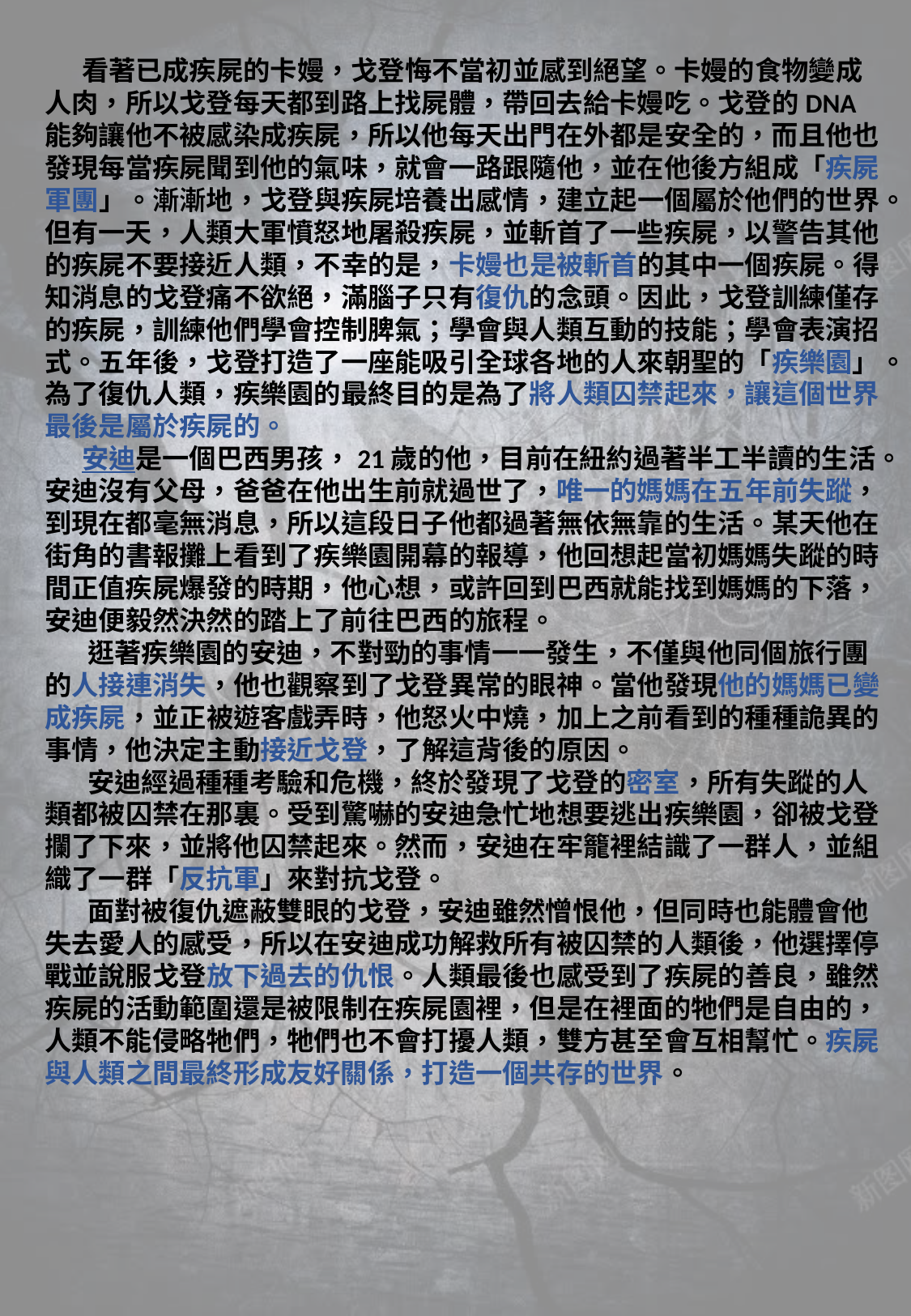

看著已成疾屍的卡嫚，戈登悔不當初並感到絕望。卡嫚的食物變成人肉，所以戈登每天都到路上找屍體，帶回去給卡嫚吃。戈登的DNA能夠讓他不被感染成疾屍，所以他每天出門在外都是安全的，而且他也發現每當疾屍聞到他的氣味，就會一路跟隨他，並在他後方組成「疾屍軍團」。漸漸地，戈登與疾屍培養出感情，建立起一個屬於他們的世界。但有一天，人類大軍憤怒地屠殺疾屍，並斬首了一些疾屍，以警告其他的疾屍不要接近人類，不幸的是，卡嫚也是被斬首的其中一個疾屍。得知消息的戈登痛不欲絕，滿腦子只有復仇的念頭。因此，戈登訓練僅存的疾屍，訓練他們學會控制脾氣；學會與人類互動的技能；學會表演招式。五年後，戈登打造了一座能吸引全球各地的人來朝聖的「疾樂園」。為了復仇人類，疾樂園的最終目的是為了將人類囚禁起來，讓這個世界最後是屬於疾屍的。
     安迪是一個巴西男孩，21歲的他，目前在紐約過著半工半讀的生活。安迪沒有父母，爸爸在他出生前就過世了，唯一的媽媽在五年前失蹤，到現在都毫無消息，所以這段日子他都過著無依無靠的生活。某天他在街角的書報攤上看到了疾樂園開幕的報導，他回想起當初媽媽失蹤的時間正值疾屍爆發的時期，他心想，或許回到巴西就能找到媽媽的下落，安迪便毅然決然的踏上了前往巴西的旅程。
      逛著疾樂園的安迪，不對勁的事情一一發生，不僅與他同個旅行團的人接連消失，他也觀察到了戈登異常的眼神。當他發現他的媽媽已變成疾屍，並正被遊客戲弄時，他怒火中燒，加上之前看到的種種詭異的事情，他決定主動接近戈登，了解這背後的原因。
      安迪經過種種考驗和危機，終於發現了戈登的密室，所有失蹤的人類都被囚禁在那裏。受到驚嚇的安迪急忙地想要逃出疾樂園，卻被戈登攔了下來，並將他囚禁起來。然而，安迪在牢籠裡結識了一群人，並組織了一群「反抗軍」來對抗戈登。
      面對被復仇遮蔽雙眼的戈登，安迪雖然憎恨他，但同時也能體會他失去愛人的感受，所以在安迪成功解救所有被囚禁的人類後，他選擇停戰並說服戈登放下過去的仇恨。人類最後也感受到了疾屍的善良，雖然疾屍的活動範圍還是被限制在疾屍園裡，但是在裡面的牠們是自由的，人類不能侵略牠們，牠們也不會打擾人類，雙方甚至會互相幫忙。疾屍與人類之間最終形成友好關係，打造一個共存的世界。